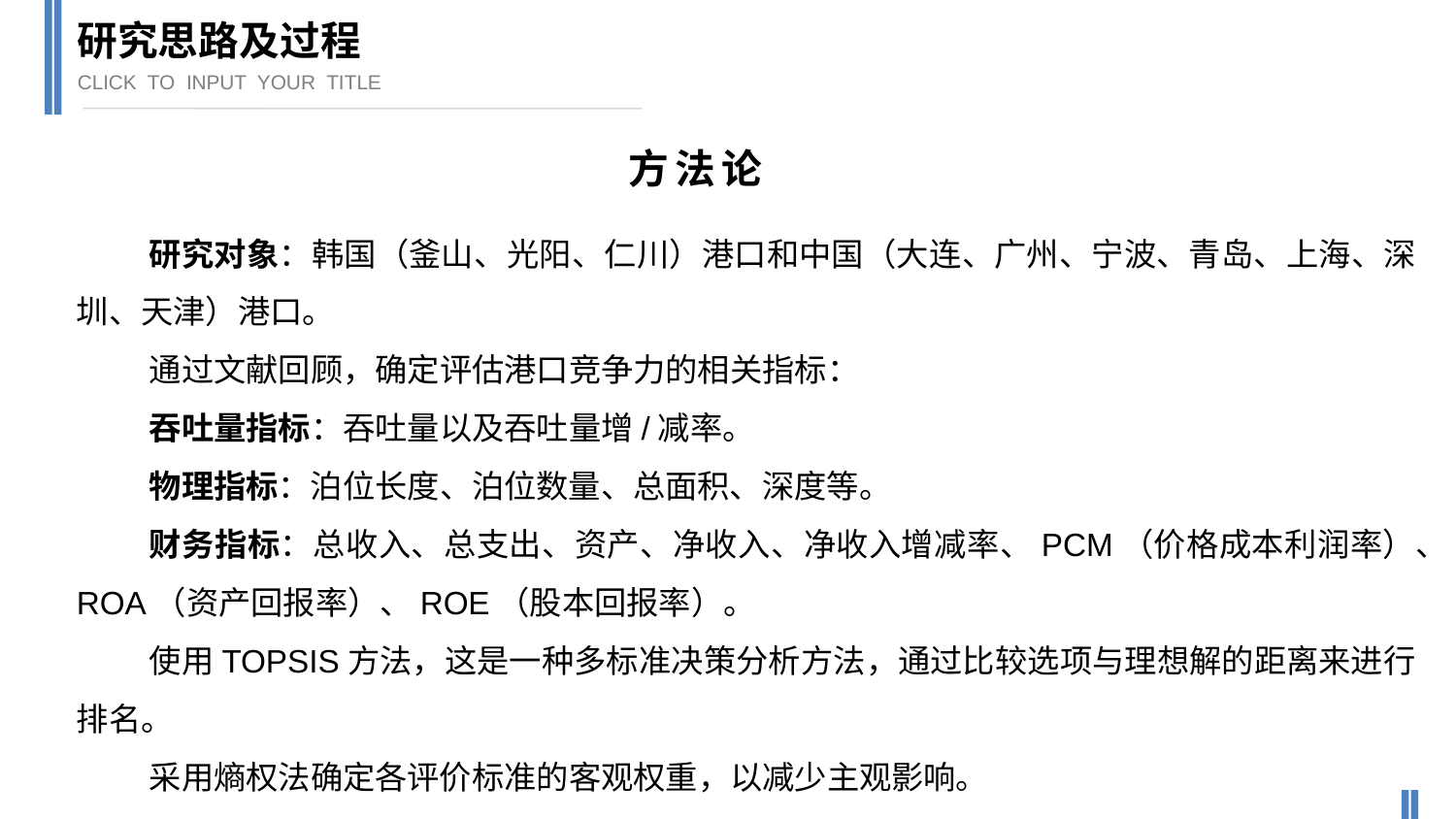

研究思路及过程
CLICK  TO  INPUT  YOUR  TITLE
方法论
研究对象：韩国（釜山、光阳、仁川）港口和中国（大连、广州、宁波、青岛、上海、深圳、天津）港口。
通过文献回顾，确定评估港口竞争力的相关指标：
吞吐量指标：吞吐量以及吞吐量增/减率。
物理指标：泊位长度、泊位数量、总面积、深度等。
财务指标：总收入、总支出、资产、净收入、净收入增减率、PCM（价格成本利润率）、ROA（资产回报率）、ROE（股本回报率）。
使用TOPSIS方法，这是一种多标准决策分析方法，通过比较选项与理想解的距离来进行排名。
采用熵权法确定各评价标准的客观权重，以减少主观影响。